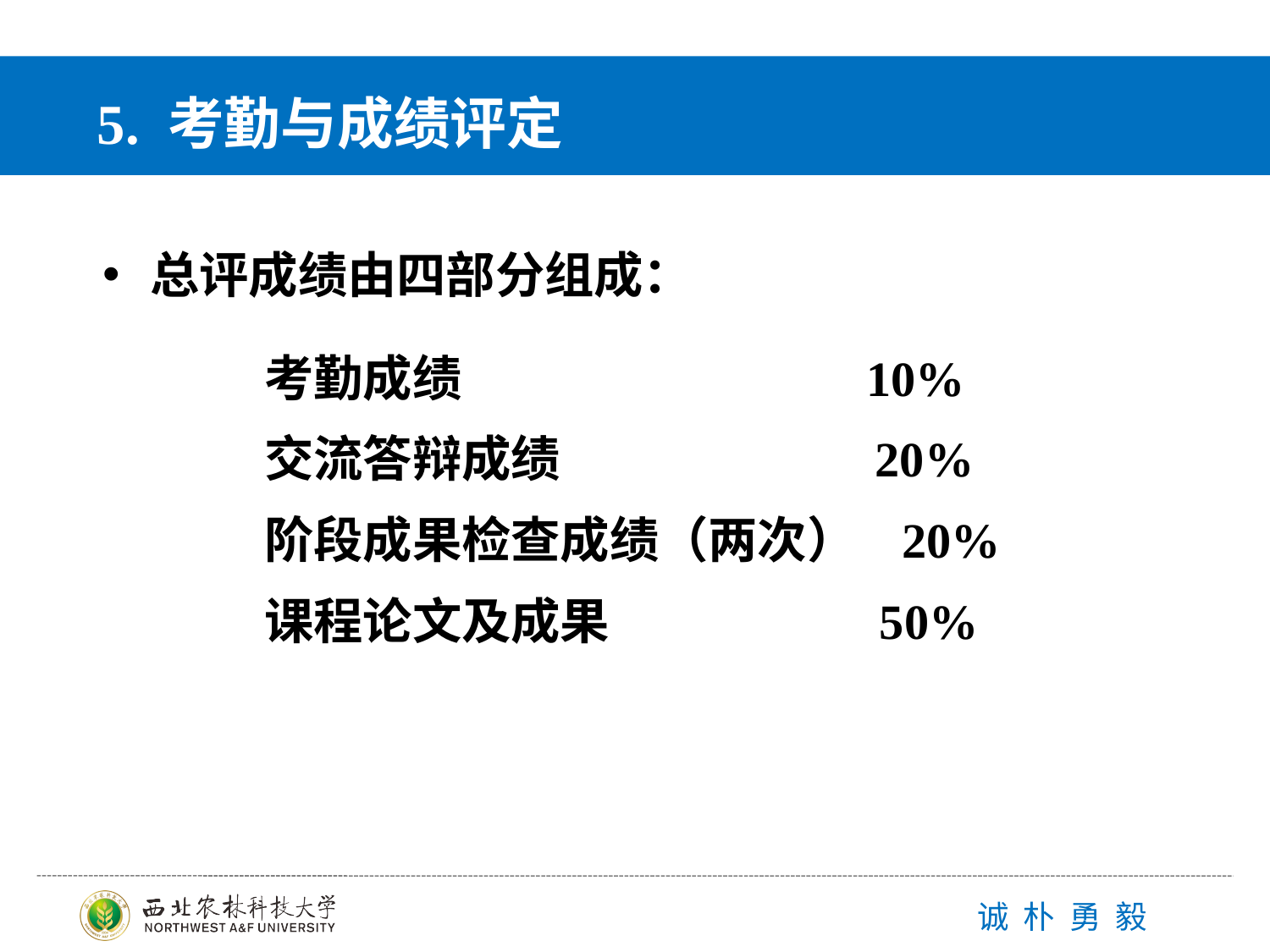

5. 考勤与成绩评定
总评成绩由四部分组成：
考勤成绩                                   10%
交流答辩成绩                           20%
阶段成果检查成绩（两次）   20%
课程论文及成果                       50%